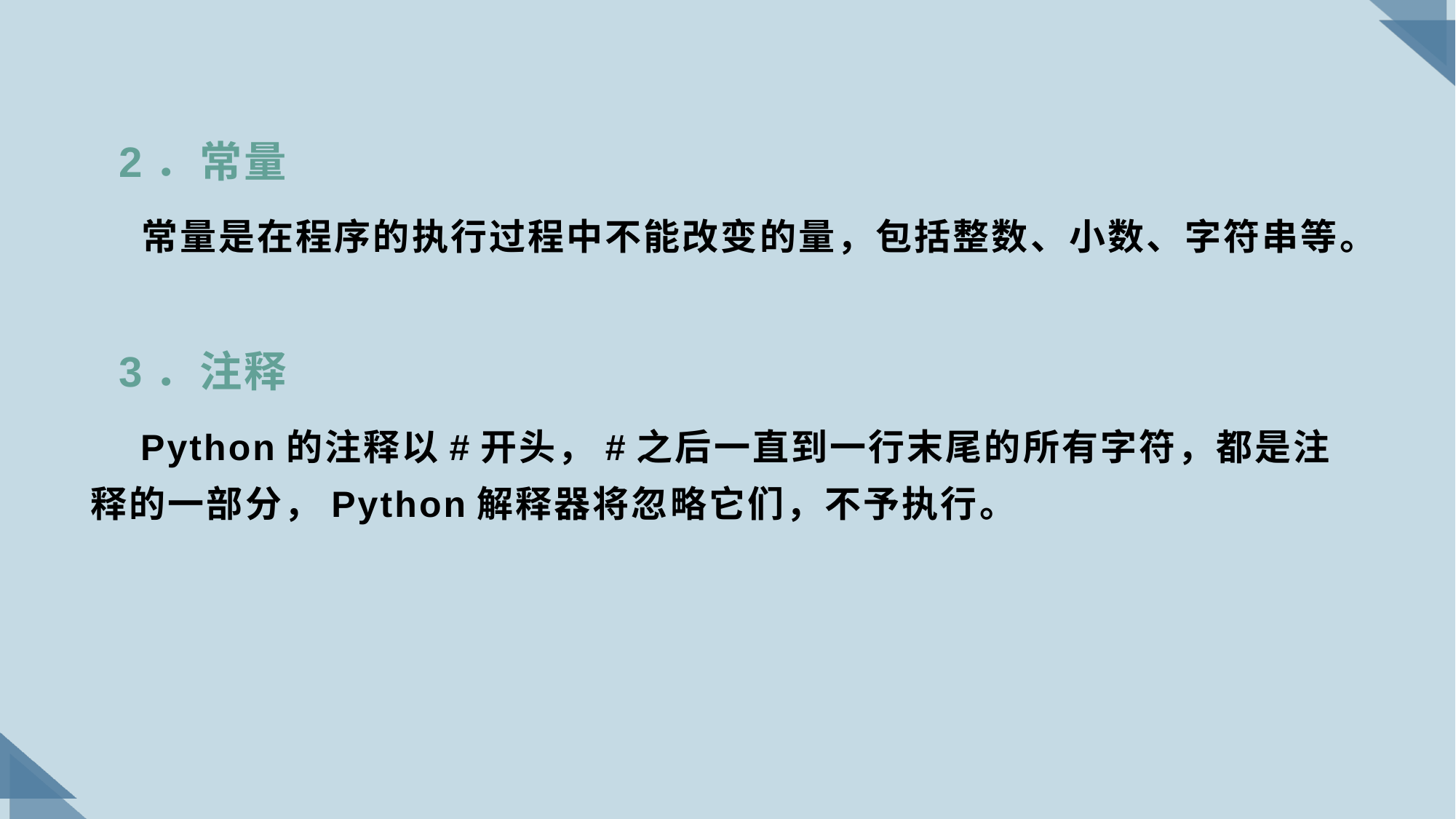

2．常量
    常量是在程序的执行过程中不能改变的量，包括整数、小数、字符串等。
  3．注释
    Python的注释以#开头，#之后一直到一行末尾的所有字符，都是注释的一部分，Python解释器将忽略它们，不予执行。